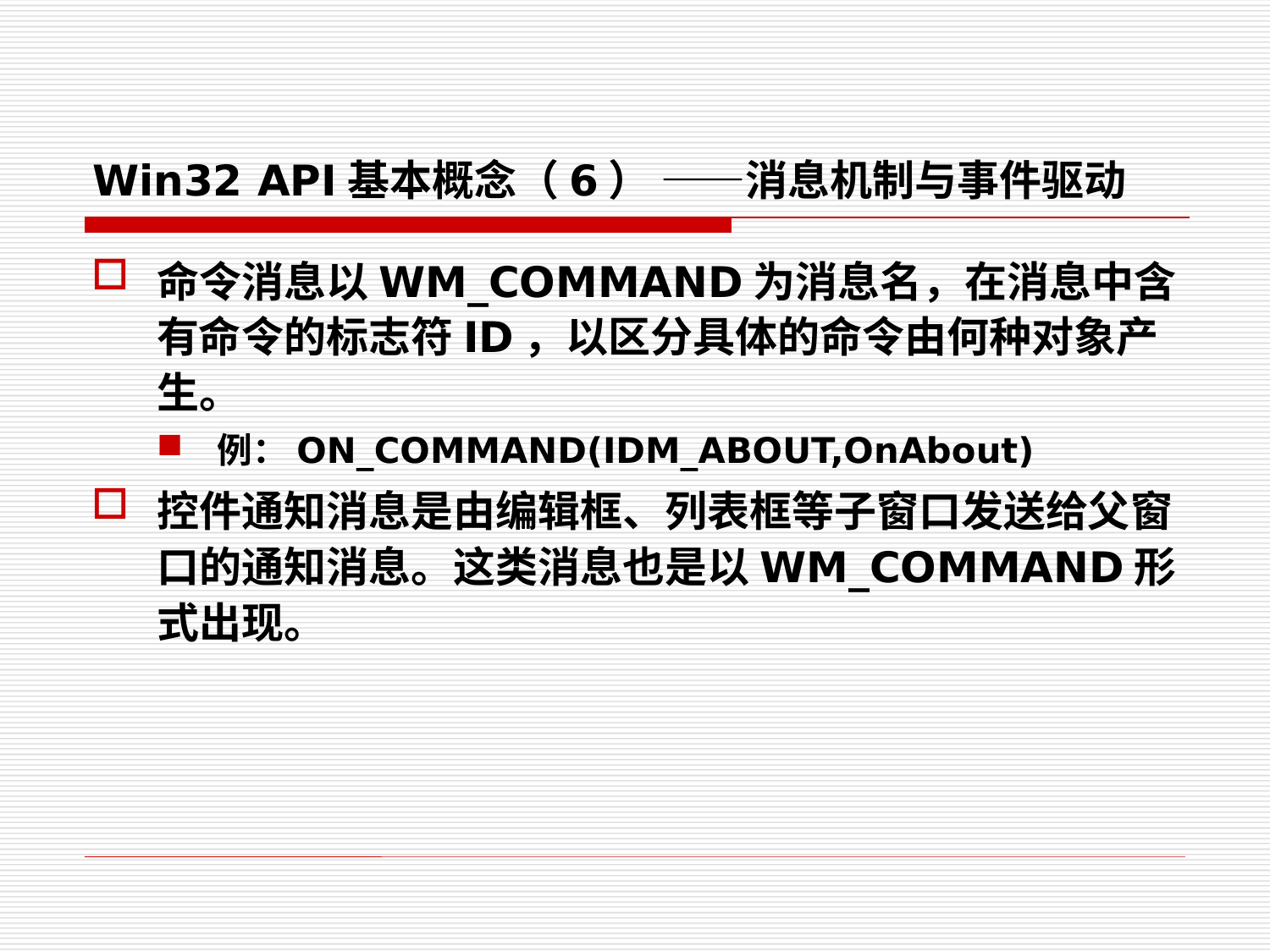

# Win32 API基本概念（6） ——消息机制与事件驱动
命令消息以WM_COMMAND为消息名，在消息中含有命令的标志符ID，以区分具体的命令由何种对象产生。
例：ON_COMMAND(IDM_ABOUT,OnAbout)
控件通知消息是由编辑框、列表框等子窗口发送给父窗口的通知消息。这类消息也是以WM_COMMAND形式出现。